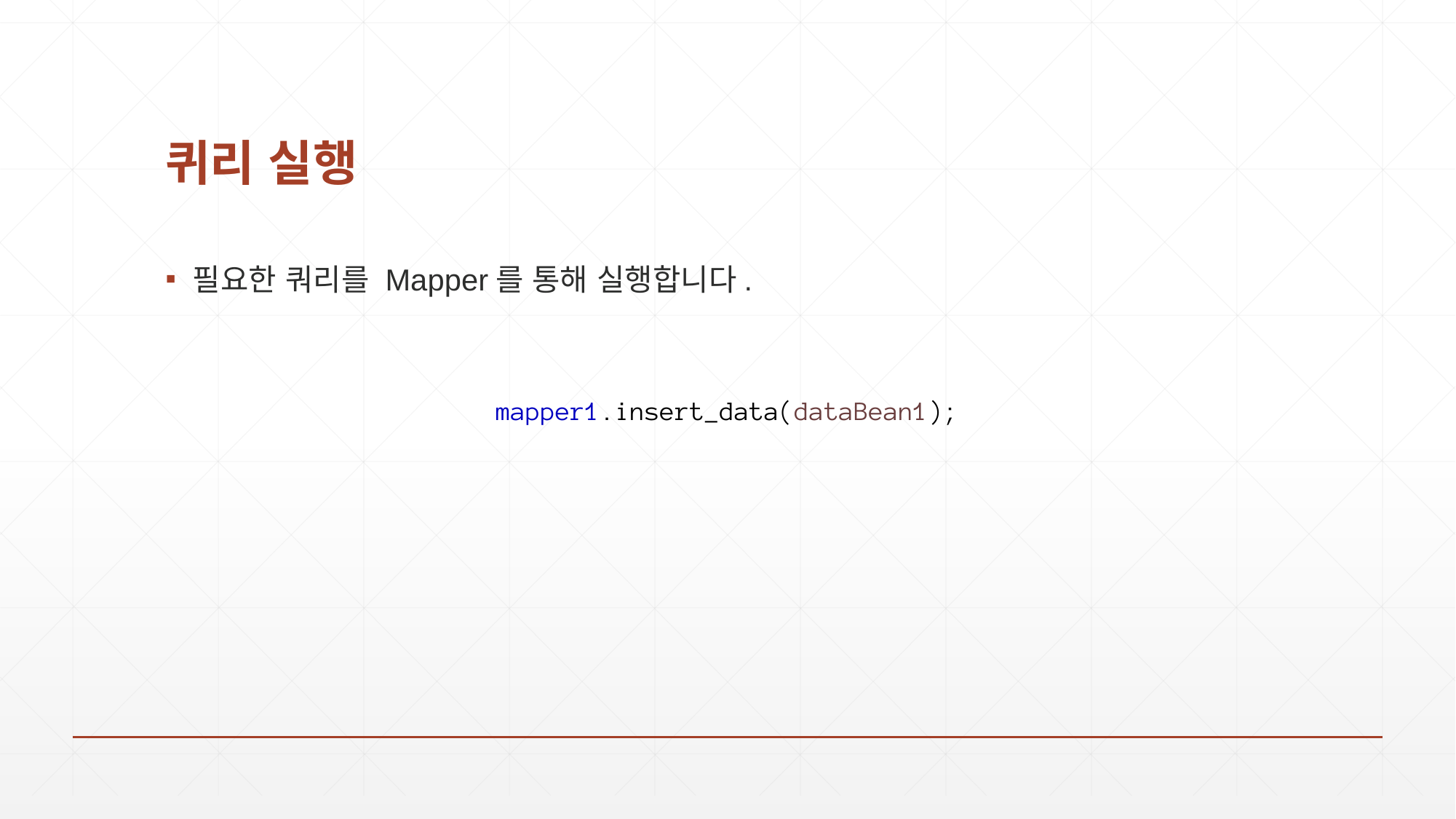

# 퀴리 실행
필요한 쿼리를 Mapper를 통해 실행합니다.
mapper1.insert_data(dataBean1);